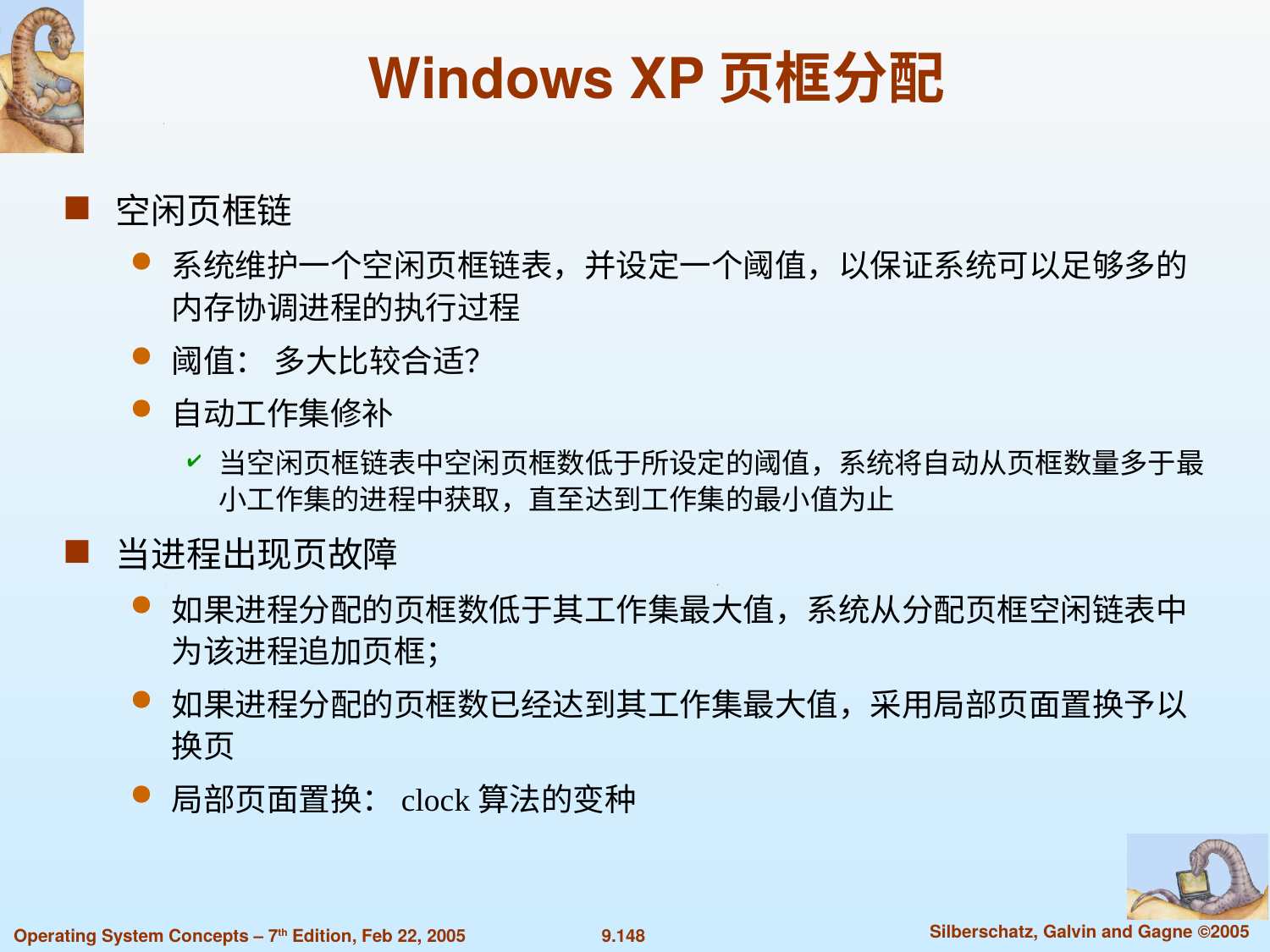

# Windows XP页框分配
空闲页框链
系统维护一个空闲页框链表，并设定一个阈值，以保证系统可以足够多的内存协调进程的执行过程
阈值： 多大比较合适？
自动工作集修补
当空闲页框链表中空闲页框数低于所设定的阈值，系统将自动从页框数量多于最小工作集的进程中获取，直至达到工作集的最小值为止
当进程出现页故障
如果进程分配的页框数低于其工作集最大值，系统从分配页框空闲链表中为该进程追加页框；
如果进程分配的页框数已经达到其工作集最大值，采用局部页面置换予以换页
局部页面置换：clock算法的变种